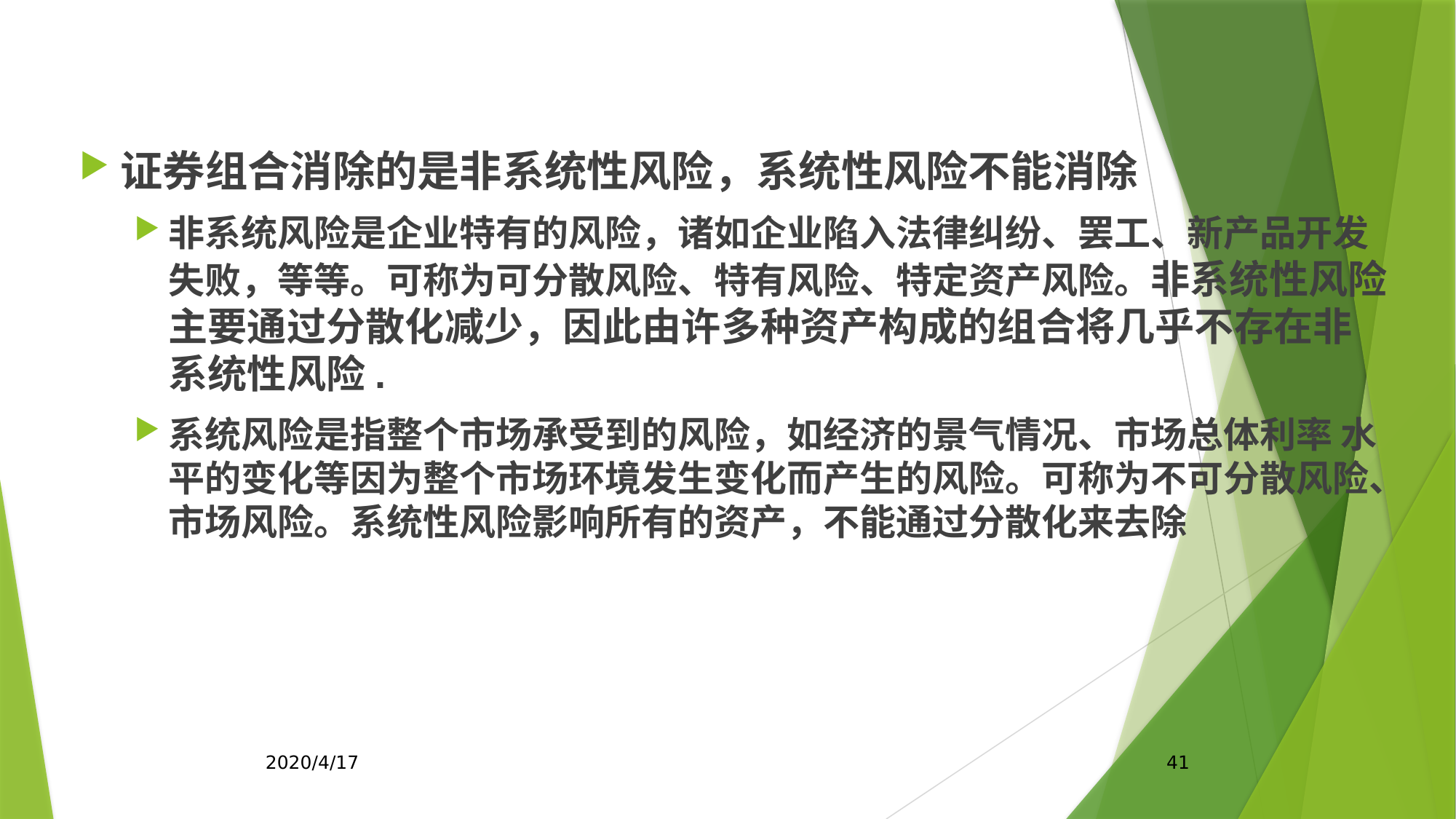

证券组合消除的是非系统性风险，系统性风险不能消除
非系统风险是企业特有的风险，诸如企业陷入法律纠纷、罢工、新产品开发失败，等等。可称为可分散风险、特有风险、特定资产风险。非系统性风险主要通过分散化减少，因此由许多种资产构成的组合将几乎不存在非系统性风险.
系统风险是指整个市场承受到的风险，如经济的景气情况、市场总体利率 水平的变化等因为整个市场环境发生变化而产生的风险。可称为不可分散风险、市场风险。系统性风险影响所有的资产，不能通过分散化来去除
2020/4/17
41